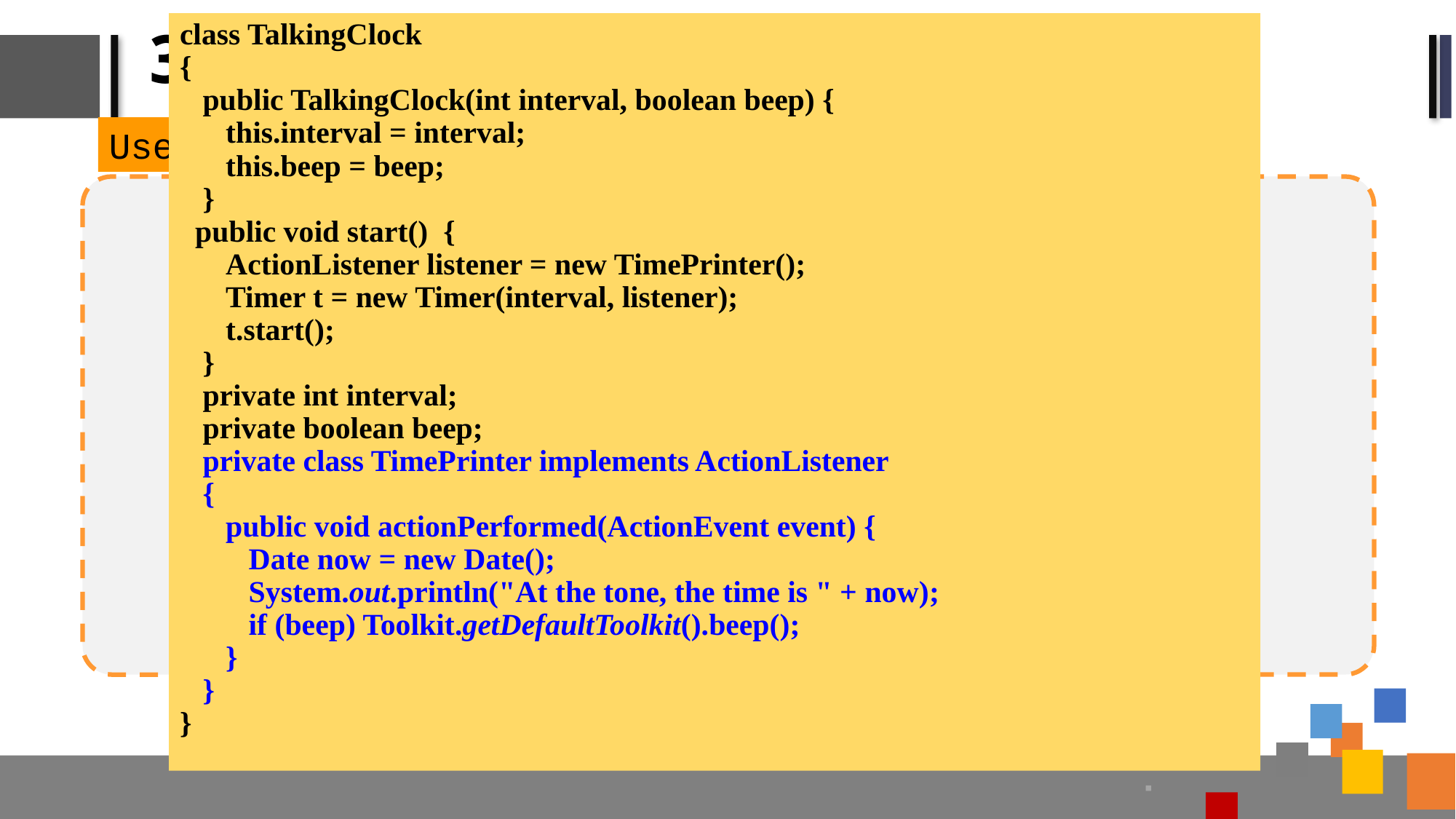

# 3.5  嵌套类
class TalkingClock
{
   public TalkingClock(int interval, boolean beep) {
      this.interval = interval;
      this.beep = beep;
   }
  public void start()  {
      ActionListener listener = new TimePrinter();
      Timer t = new Timer(interval, listener);
      t.start();
   }
   private int interval;
   private boolean beep;
   private class TimePrinter implements ActionListener
   {
      public void actionPerformed(ActionEvent event) {
         Date now = new Date();
         System.out.println("At the tone, the time is " + now);
         if (beep) Toolkit.getDefaultToolkit().beep();
      }
   }
}
Use of an Inner Class to Access Object State